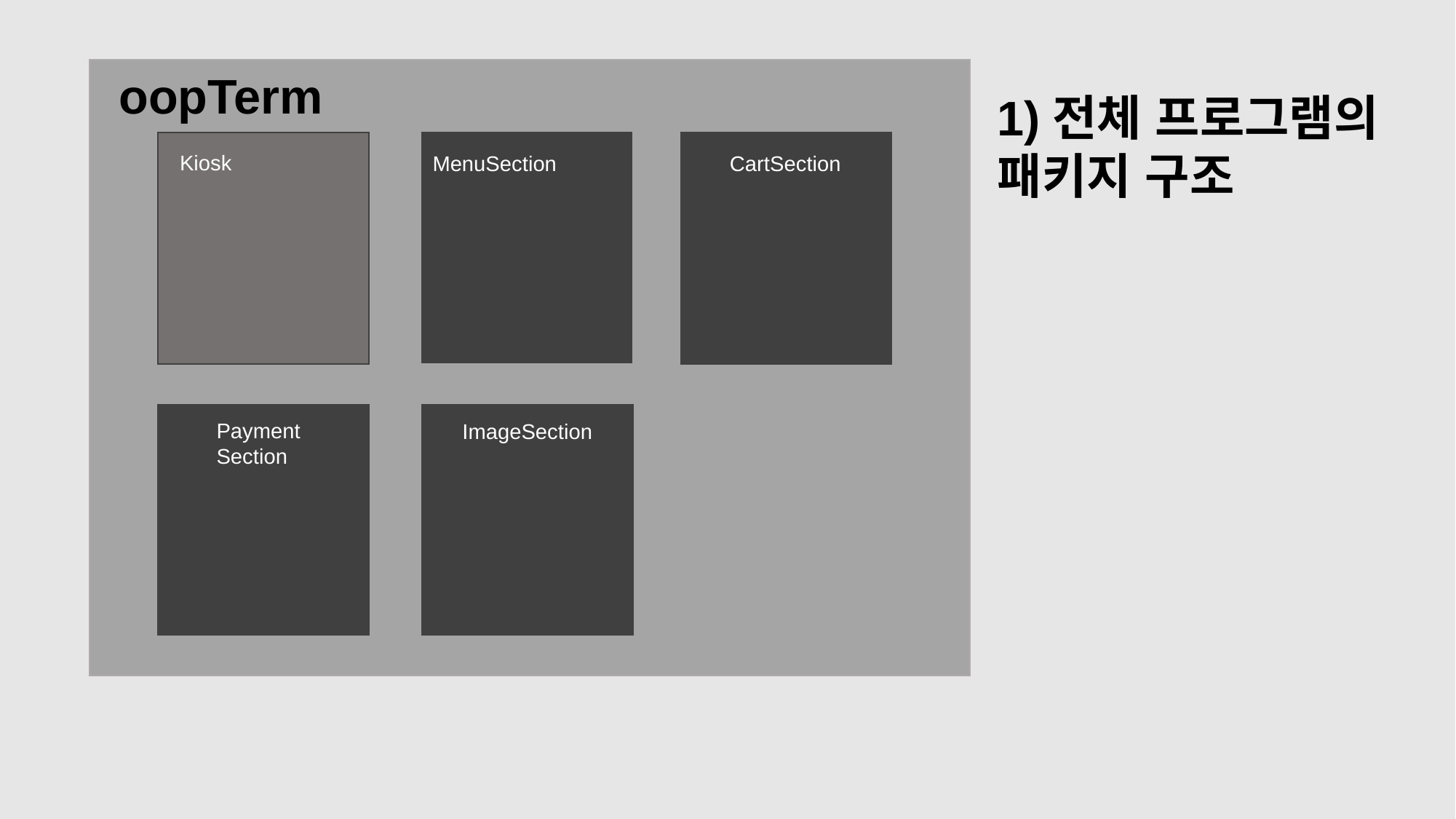

oopTerm

Kiosk

MenuSection

CartSection

Payment
Section

ImageSection
1)전체 프로그램의 패키지 구조